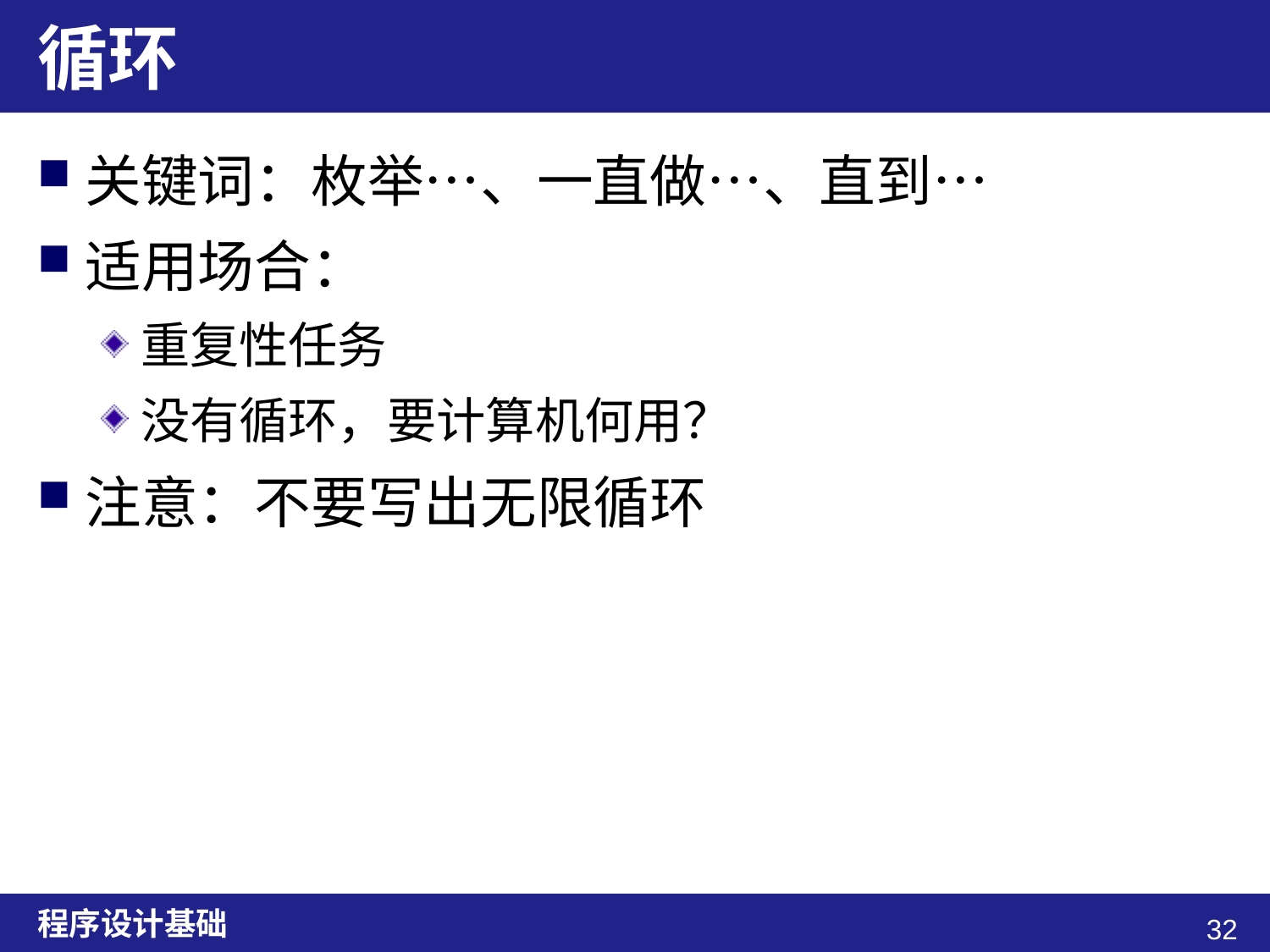

# 循环
关键词：枚举…、一直做…、直到…
适用场合：
重复性任务
没有循环，要计算机何用？
注意：不要写出无限循环